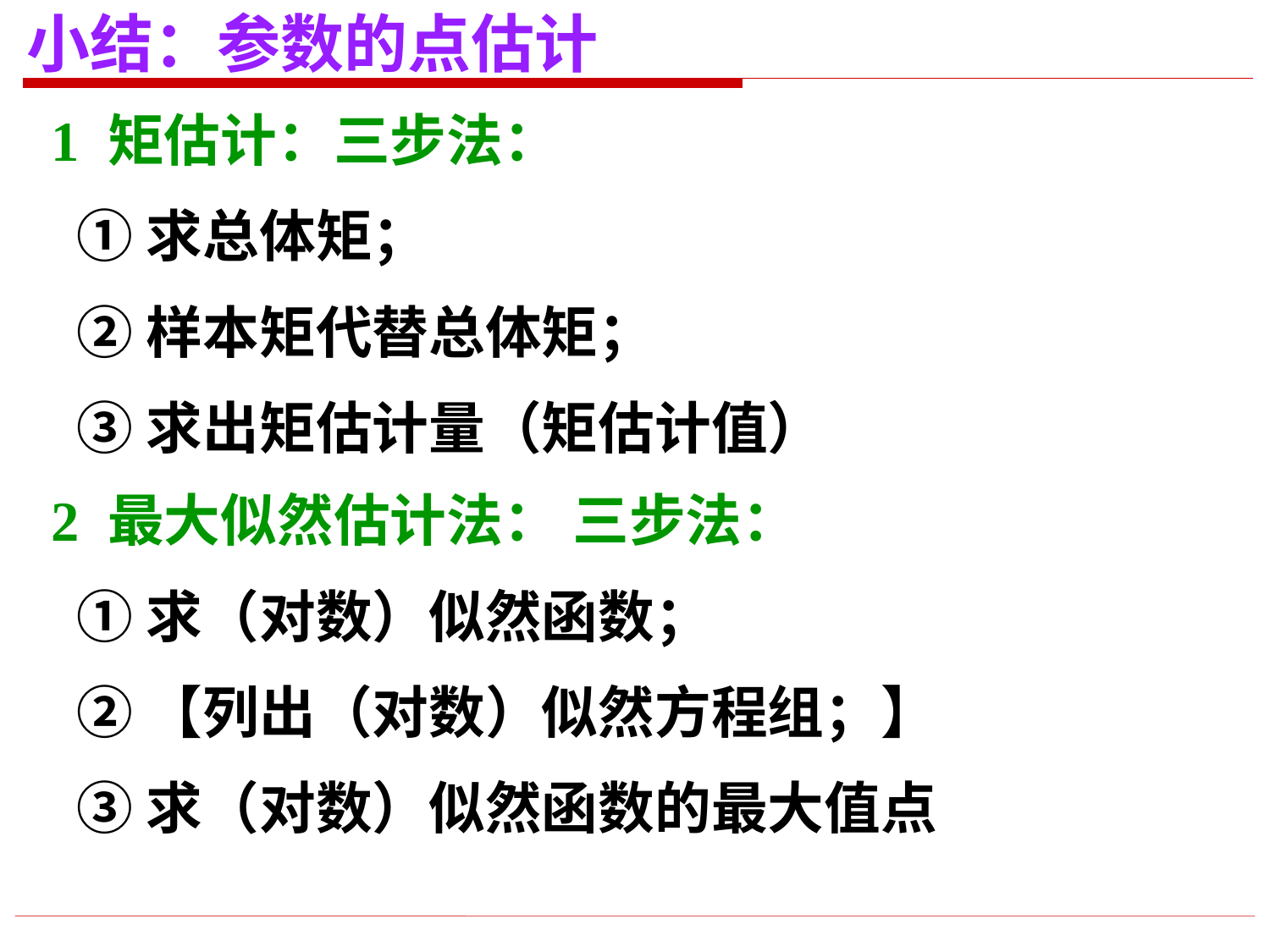

小结：参数的点估计
1 矩估计：三步法：
①求总体矩；
②样本矩代替总体矩；
③求出矩估计量（矩估计值）
2 最大似然估计法： 三步法：
①求（对数）似然函数；
②【列出（对数）似然方程组；】
③求（对数）似然函数的最大值点